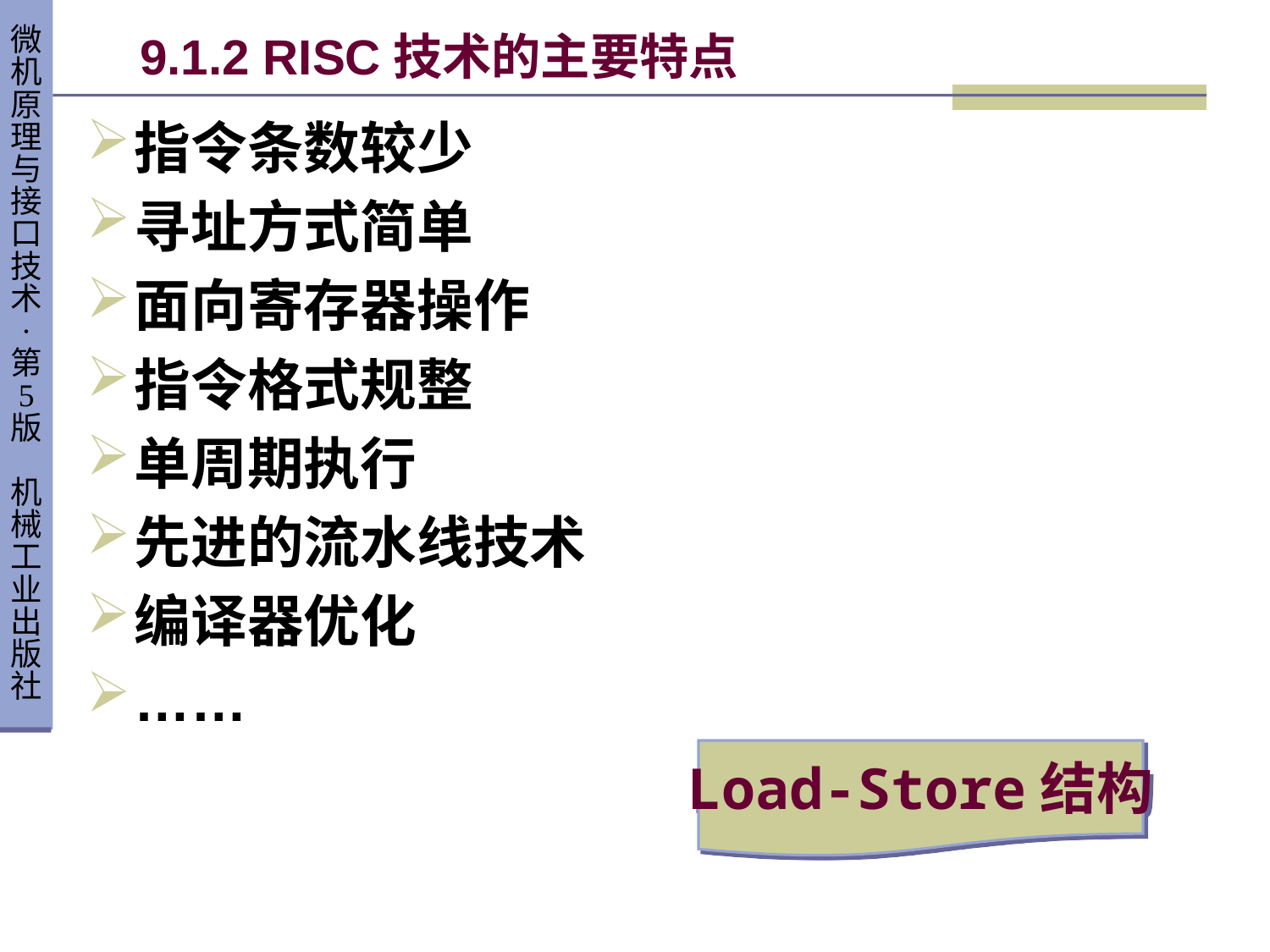

# 9.1.2 RISC技术的主要特点
指令条数较少
寻址方式简单
面向寄存器操作
指令格式规整
单周期执行
先进的流水线技术
编译器优化
……
Load-Store结构